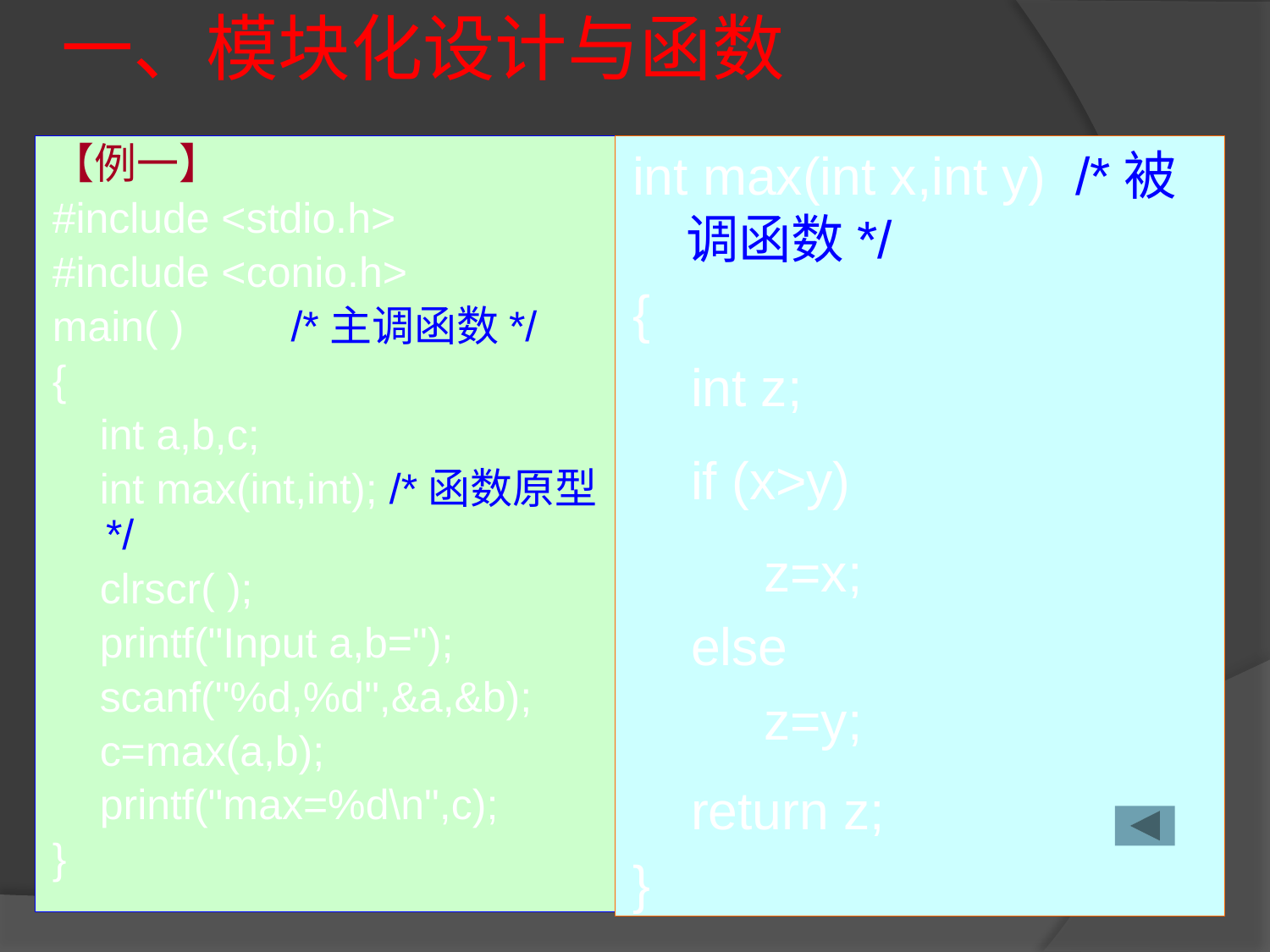

# 一、模块化设计与函数
【例一】
#include <stdio.h>
#include <conio.h>
main( )         /*主调函数*/
{
    int a,b,c;
    int max(int,int); /*函数原型*/
    clrscr( );
    printf("Input a,b=");
    scanf("%d,%d",&a,&b);
    c=max(a,b);
    printf("max=%d\n",c);
}
int max(int x,int y)  /*被调函数*/
{
    int z;
    if (x>y)
         z=x;
    else
         z=y;
    return z;
}